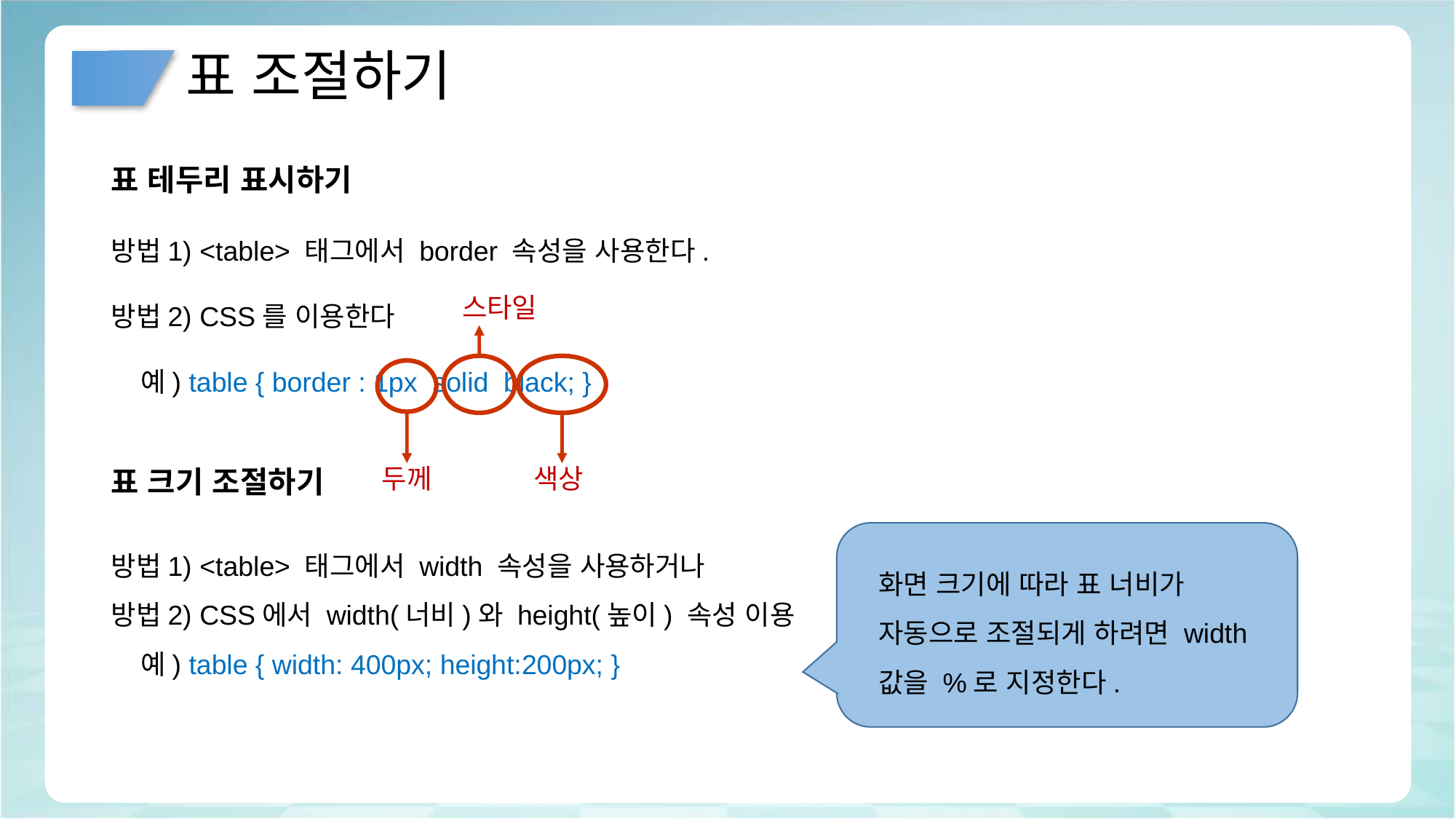

# 표 조절하기
표 테두리 표시하기

방법1) <table> 태그에서 border 속성을 사용한다.

방법2) CSS를 이용한다

   예) table { border : 1px  solid  black; }

표 크기 조절하기

방법1) <table> 태그에서 width 속성을 사용하거나
방법2) CSS에서 width(너비)와 height(높이) 속성 이용
   예) table { width: 400px; height:200px; }
스타일

두께
색상

화면 크기에 따라 표 너비가 자동으로 조절되게 하려면 width 값을 %로 지정한다.